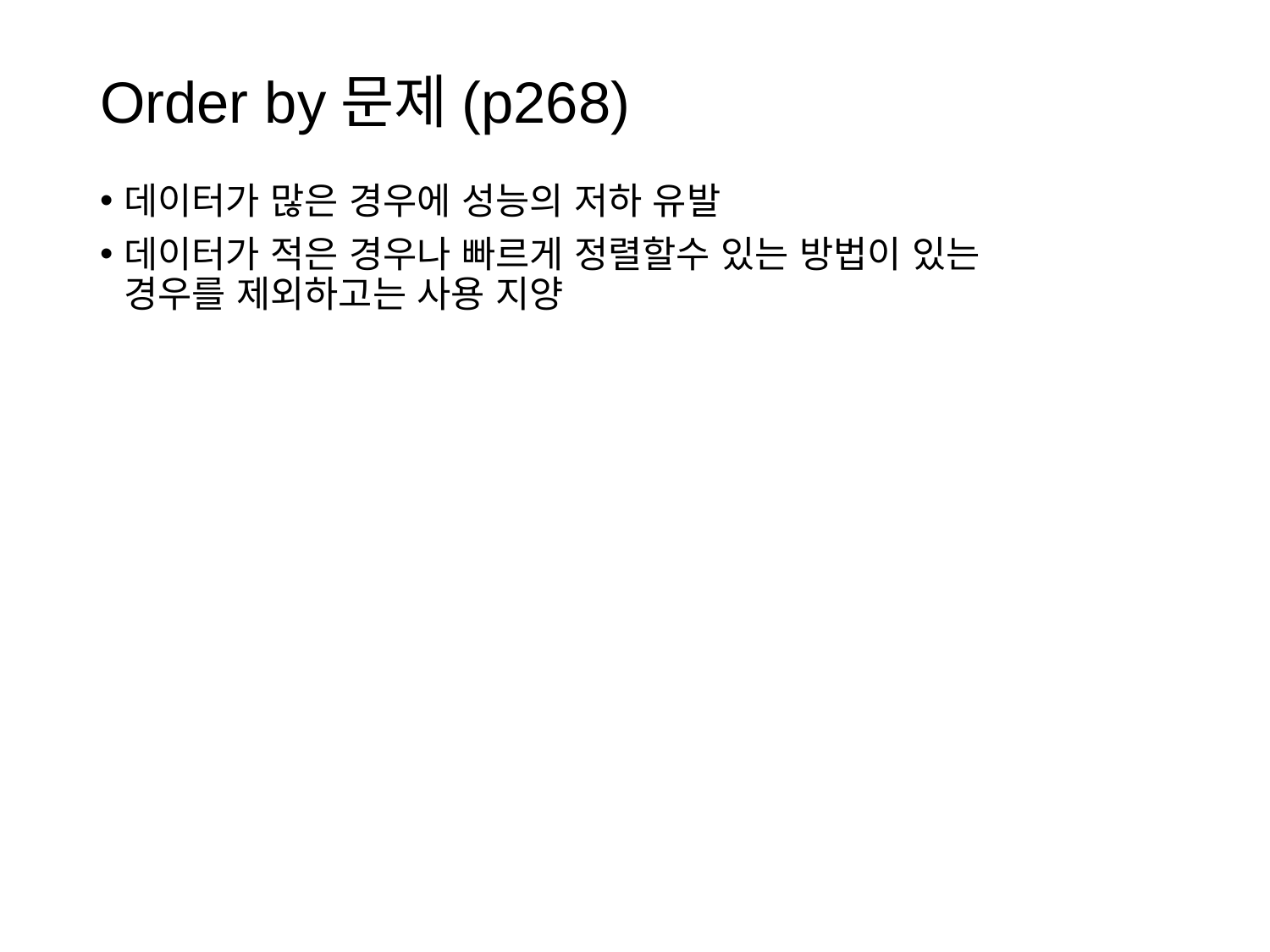

# Order by문제(p268)
데이터가 많은 경우에 성능의 저하 유발
데이터가 적은 경우나 빠르게 정렬할수 있는 방법이 있는
경우를 제외하고는 사용 지양